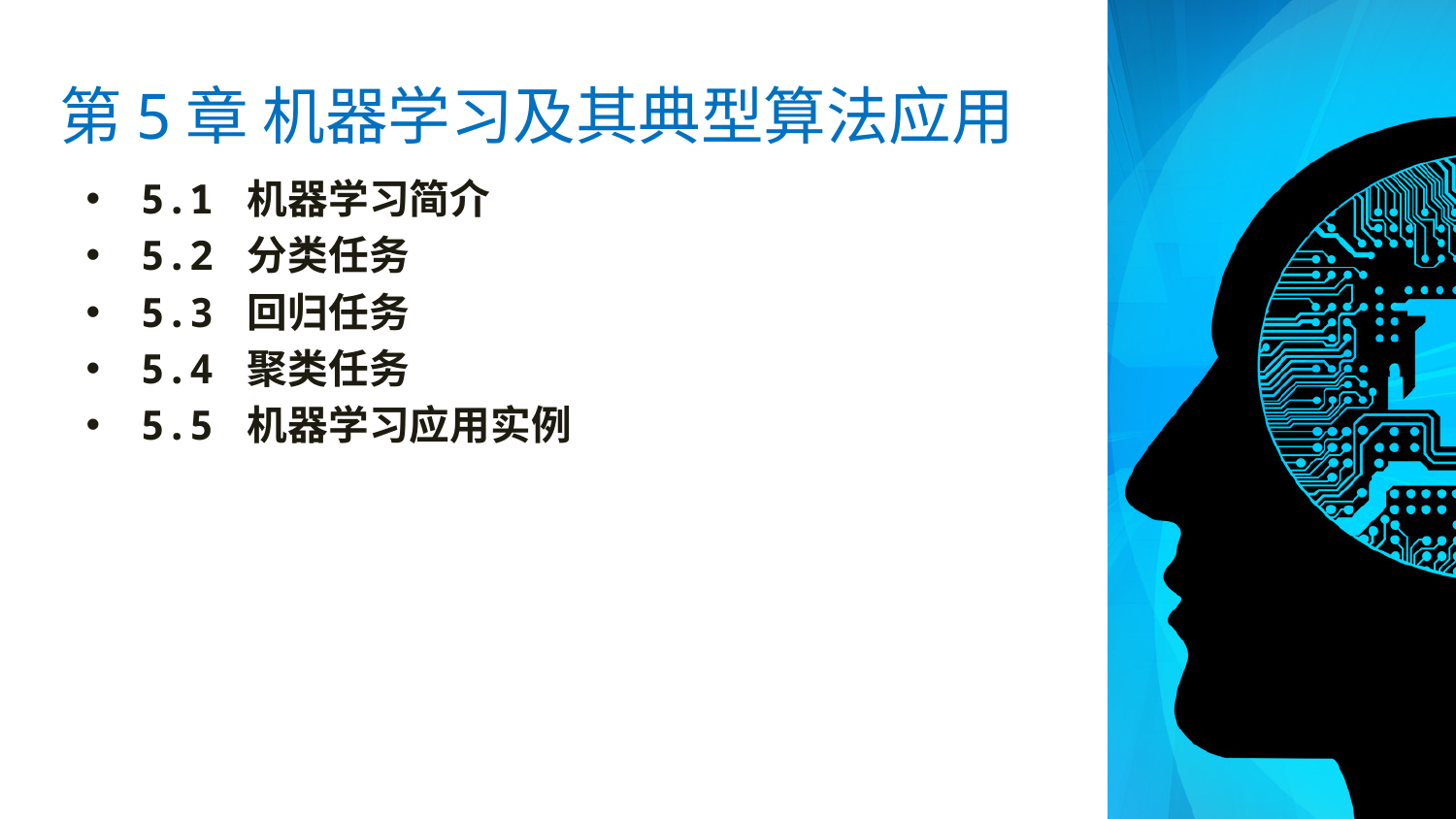

# 第5章 机器学习及其典型算法应用
5.1 机器学习简介
5.2 分类任务
5.3 回归任务
5.4 聚类任务
5.5 机器学习应用实例